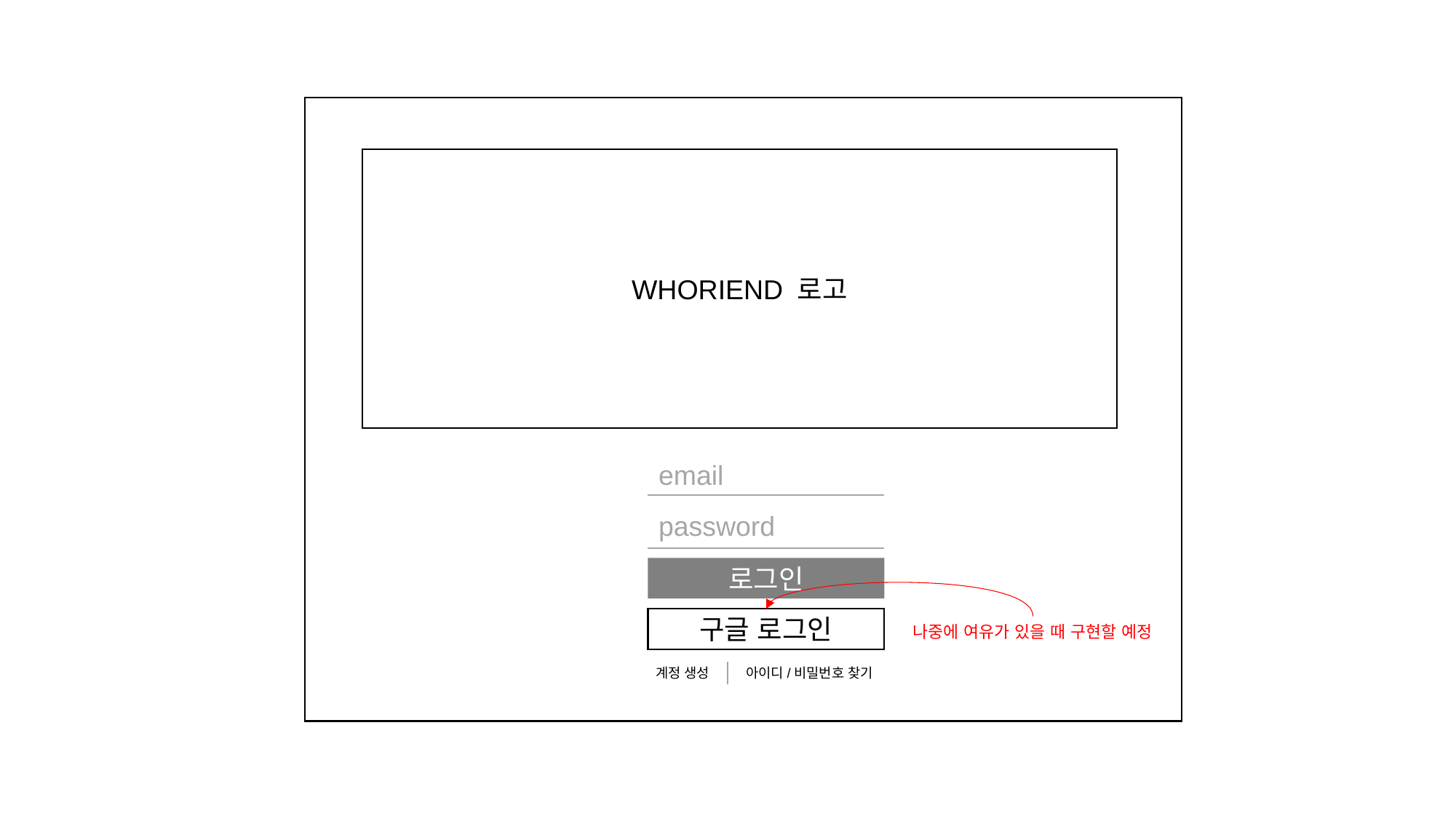

WHORIEND 로고
email
password
로그인
구글 로그인
나중에 여유가 있을 때 구현할 예정
아이디/비밀번호 찾기
계정 생성